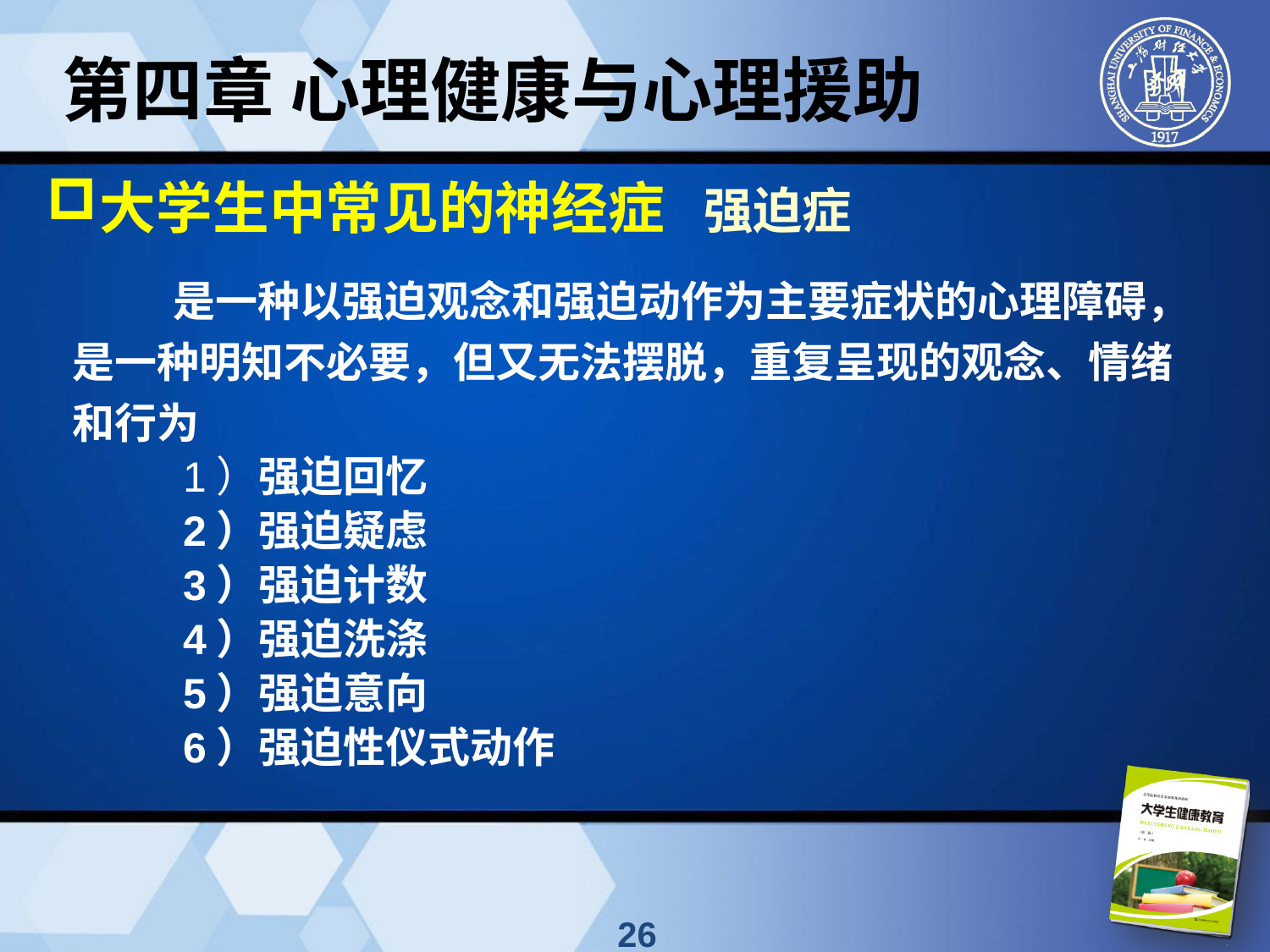

第四章 心理健康与心理援助
大学生中常见的神经症   强迫症
是一种以强迫观念和强迫动作为主要症状的心理障碍，是一种明知不必要，但又无法摆脱，重复呈现的观念、情绪和行为
1）强迫回忆
2）强迫疑虑
3）强迫计数
4）强迫洗涤
5）强迫意向
6）强迫性仪式动作
26